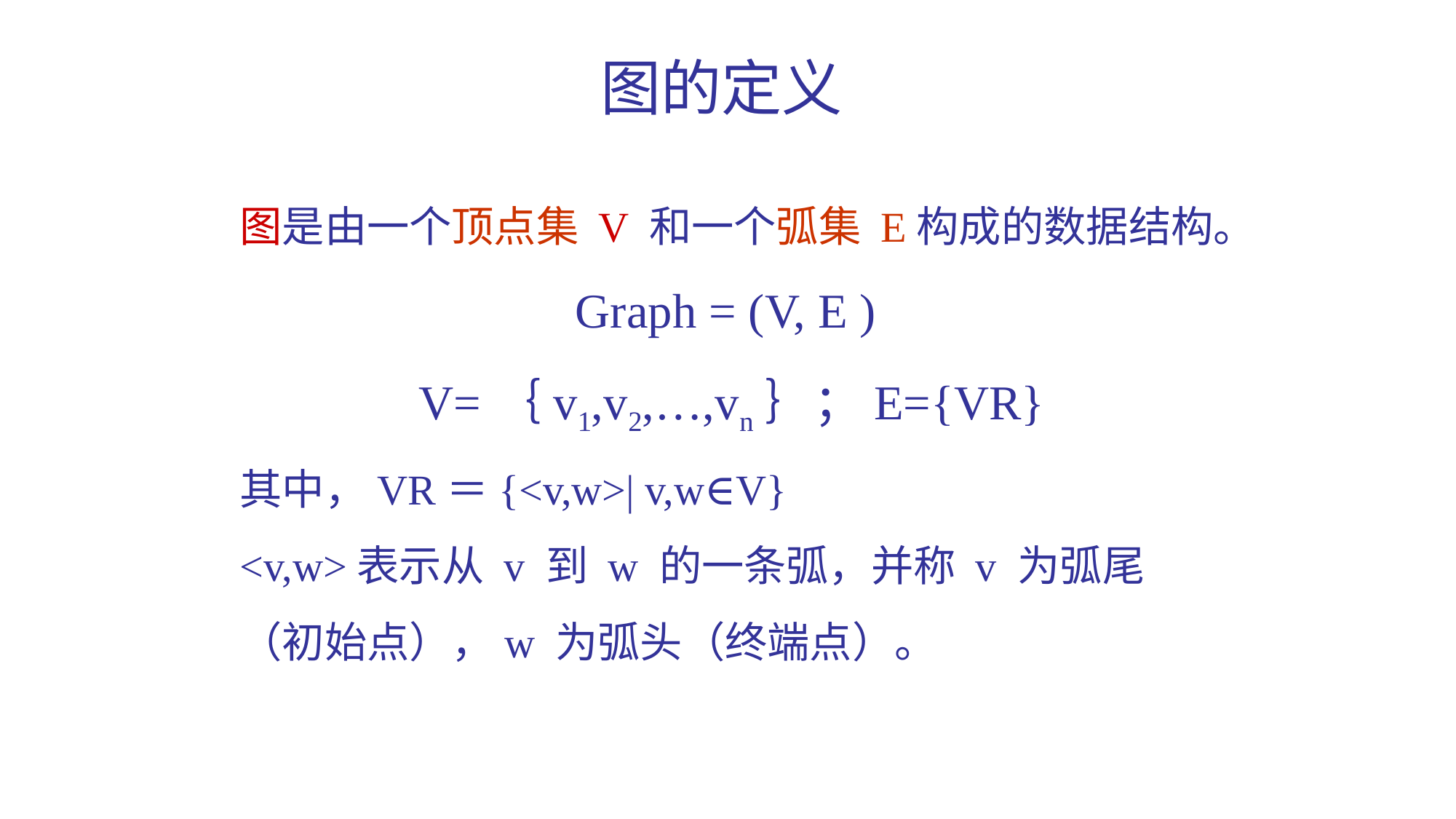

图的定义
图是由一个顶点集 V 和一个弧集 E构成的数据结构。
Graph = (V, E )
V=｛v1,v2,…,vn｝；E={VR}
其中，VR＝{<v,w>| v,w∈V}
<v,w>表示从 v 到 w 的一条弧，并称 v 为弧尾（初始点），w 为弧头（终端点）。